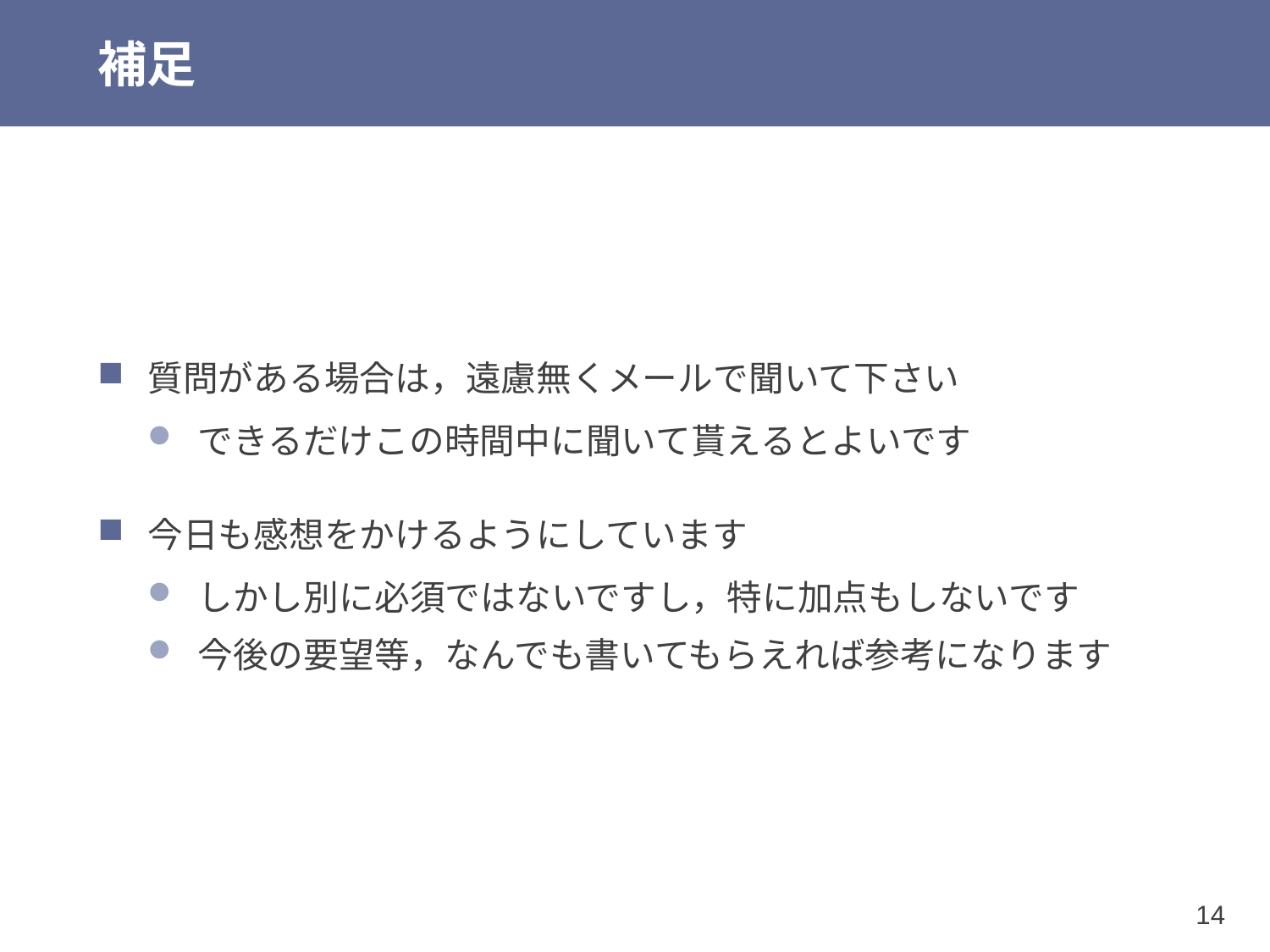

# 補足
質問がある場合は，遠慮無くメールで聞いて下さい
できるだけこの時間中に聞いて貰えるとよいです
今日も感想をかけるようにしています
しかし別に必須ではないですし，特に加点もしないです
今後の要望等，なんでも書いてもらえれば参考になります